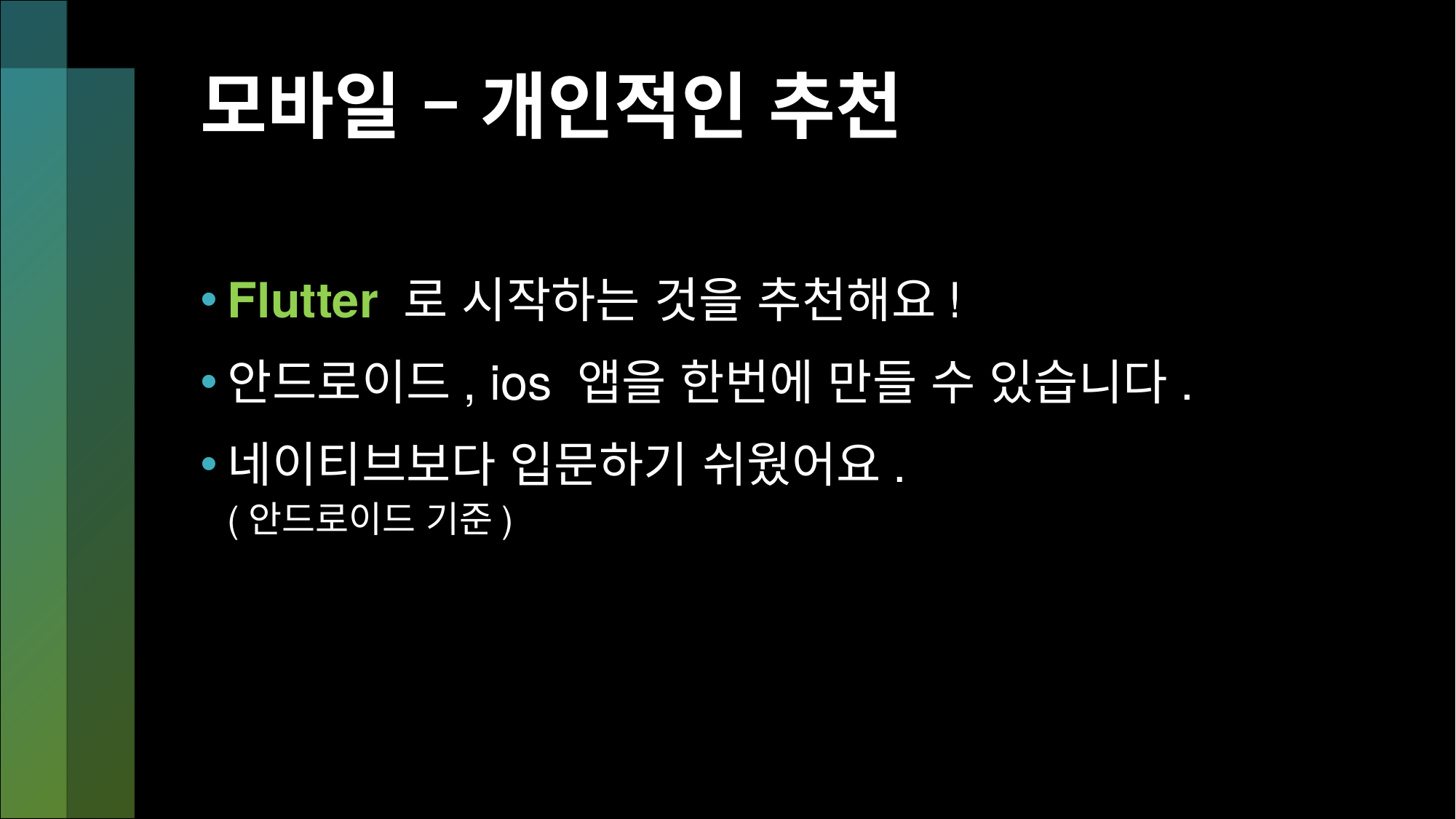

# 모바일 – 개인적인 추천
Flutter 로 시작하는 것을 추천해요!
안드로이드, ios 앱을 한번에 만들 수 있습니다.
네이티브보다 입문하기 쉬웠어요.
(안드로이드 기준)